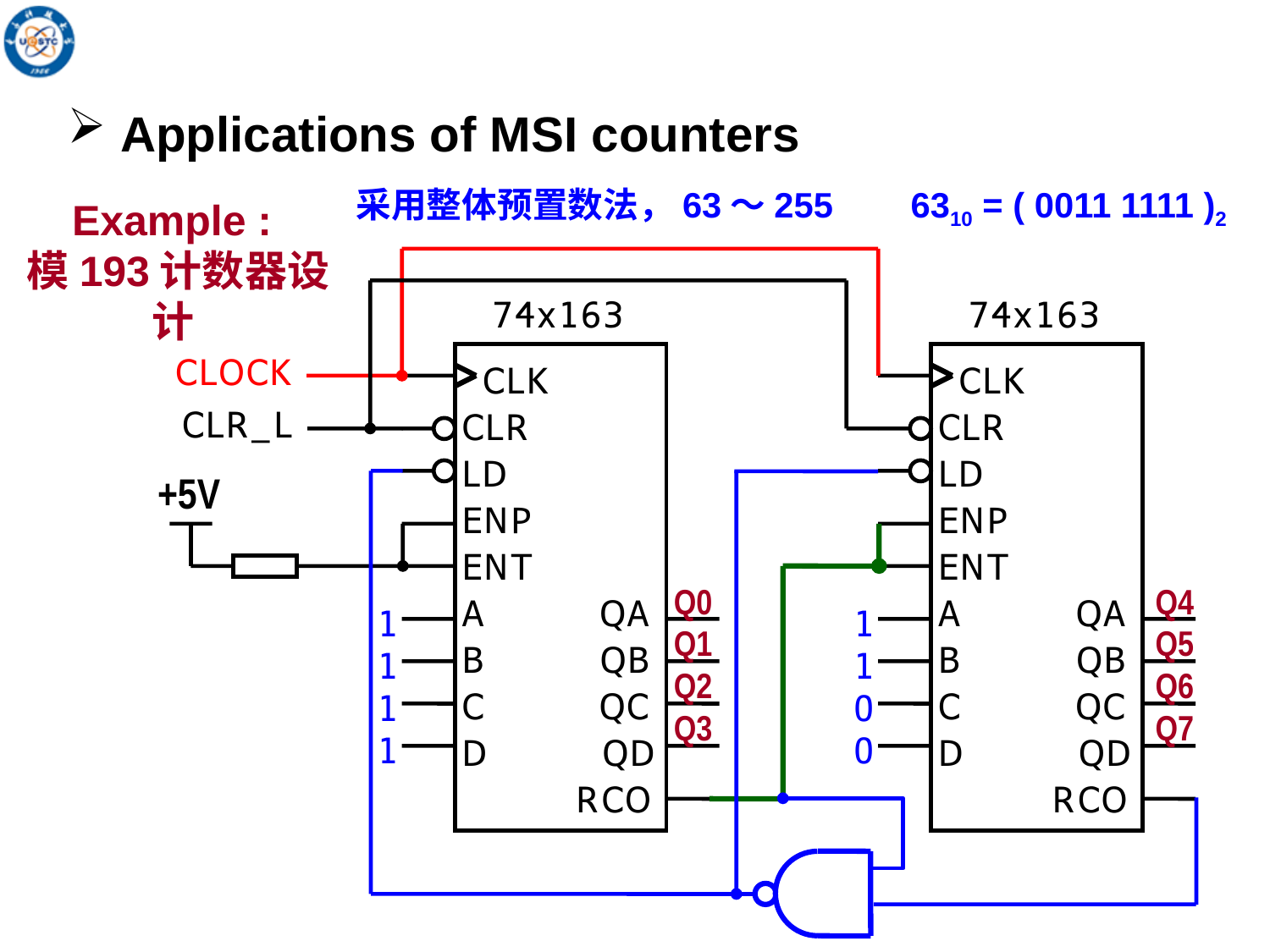

Applications of MSI counters
采用整体预置数法，63～255
6310 = ( 0011 1111 )2
Example :
模193计数器设计

CLOCK

CLR_L

74x163
  CLK
CLR
LD
ENP
ENT
A           QA
B           QB
C           QC
D           QD
           RCO

74x163
  CLK
CLR
LD
ENP
ENT
A           QA
B           QB
C           QC
D           QD
           RCO

+5V

Q0
Q4
Q1
Q5
Q2
Q6
Q3
Q7
1
1
1
1
1
1
0
0